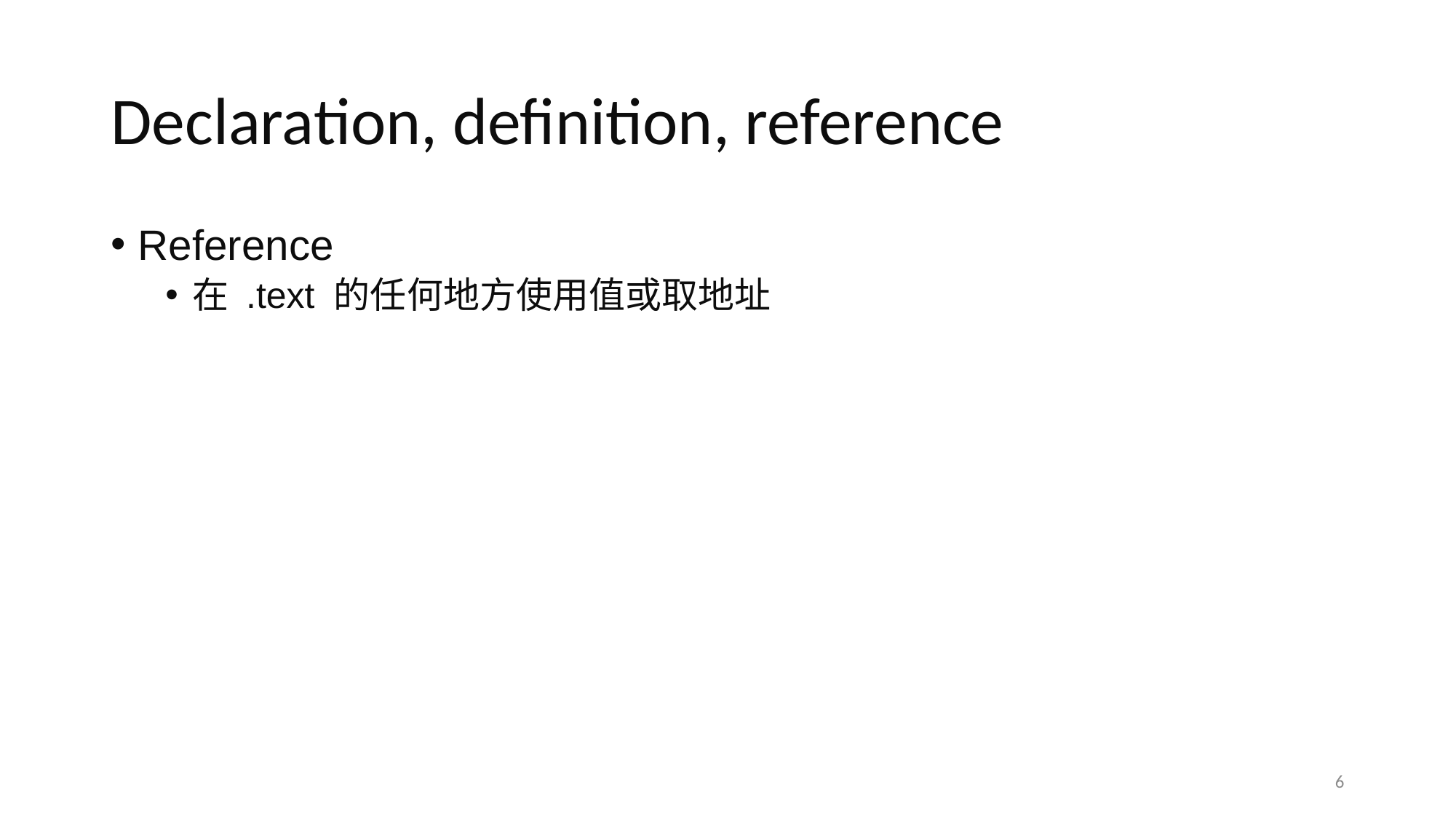

# Declaration, definition, reference
Reference
在 .text 的任何地方使用值或取地址
6